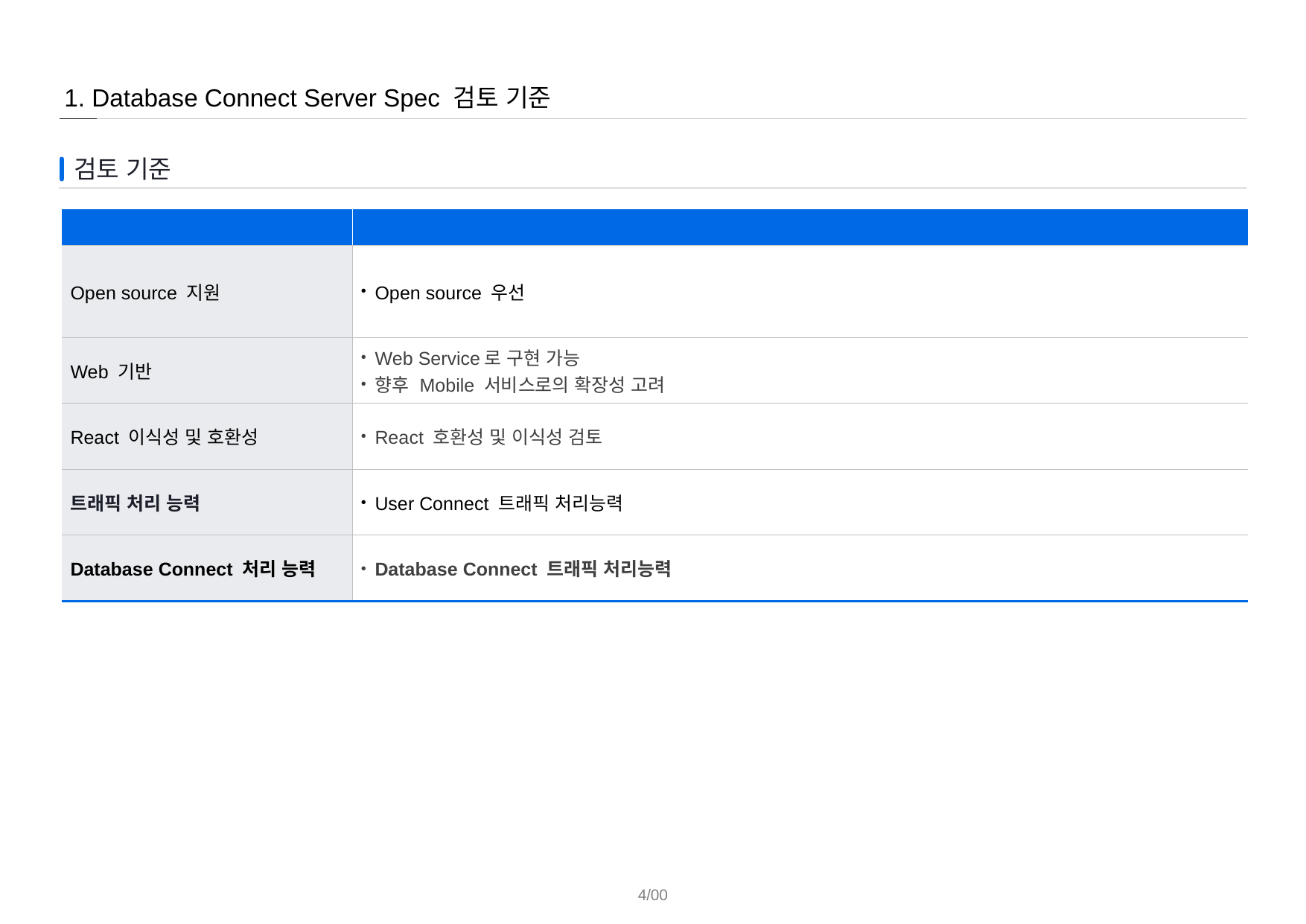

1. Database Connect Server Spec 검토 기준
검토 기준
| 기준 | 내 용 |
| --- | --- |
| Open source 지원 | Open source 우선 |
| Web 기반 | Web Service로 구현 가능 향후 Mobile 서비스로의 확장성 고려 |
| React 이식성 및 호환성 | React 호환성 및 이식성 검토 |
| 트래픽 처리 능력 | User Connect 트래픽 처리능력 |
| Database Connect 처리 능력 | Database Connect 트래픽 처리능력 |